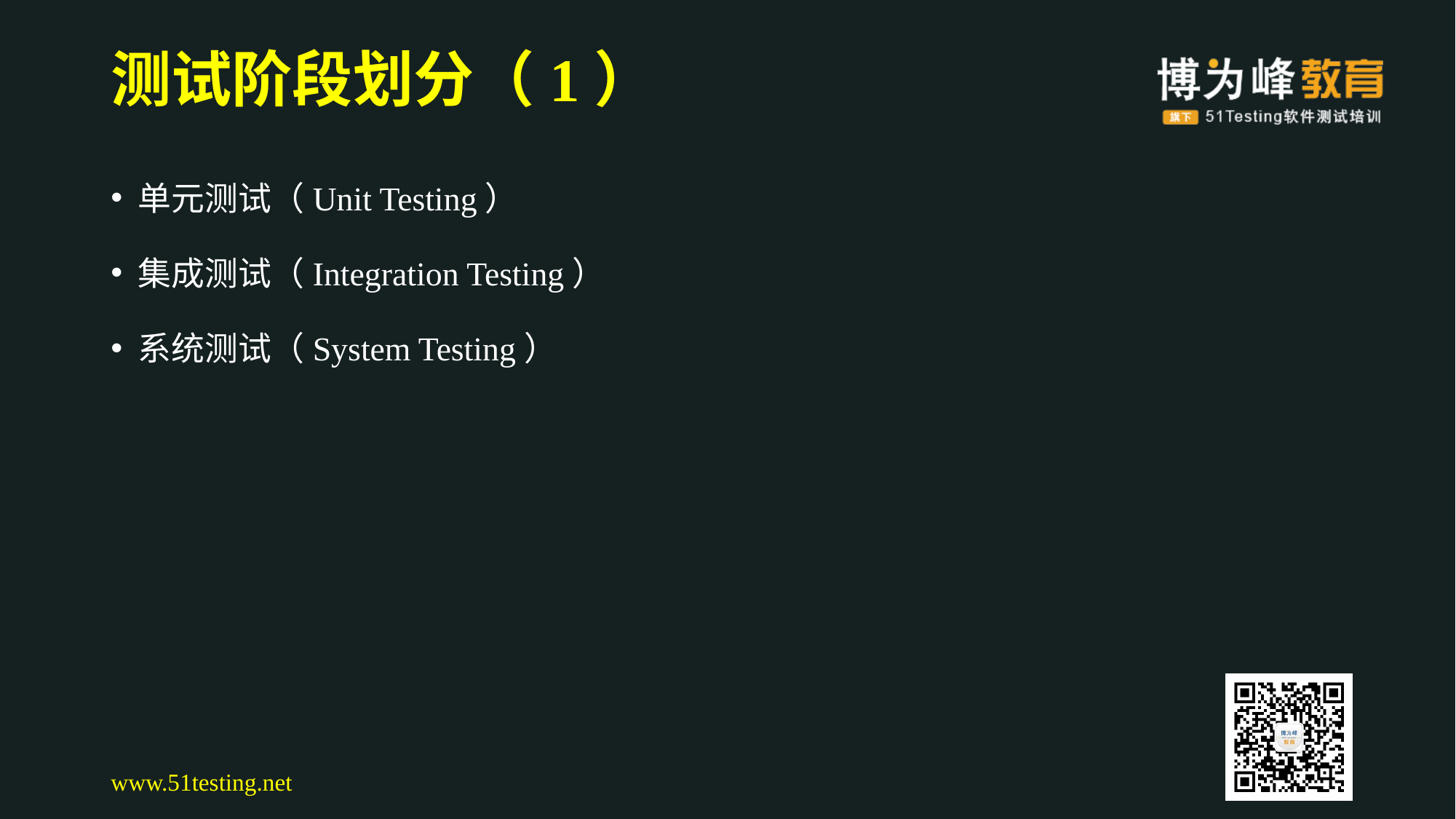

# 测试阶段划分（1）
单元测试（Unit Testing）
集成测试（Integration Testing）
系统测试（System Testing）
www.51testing.net